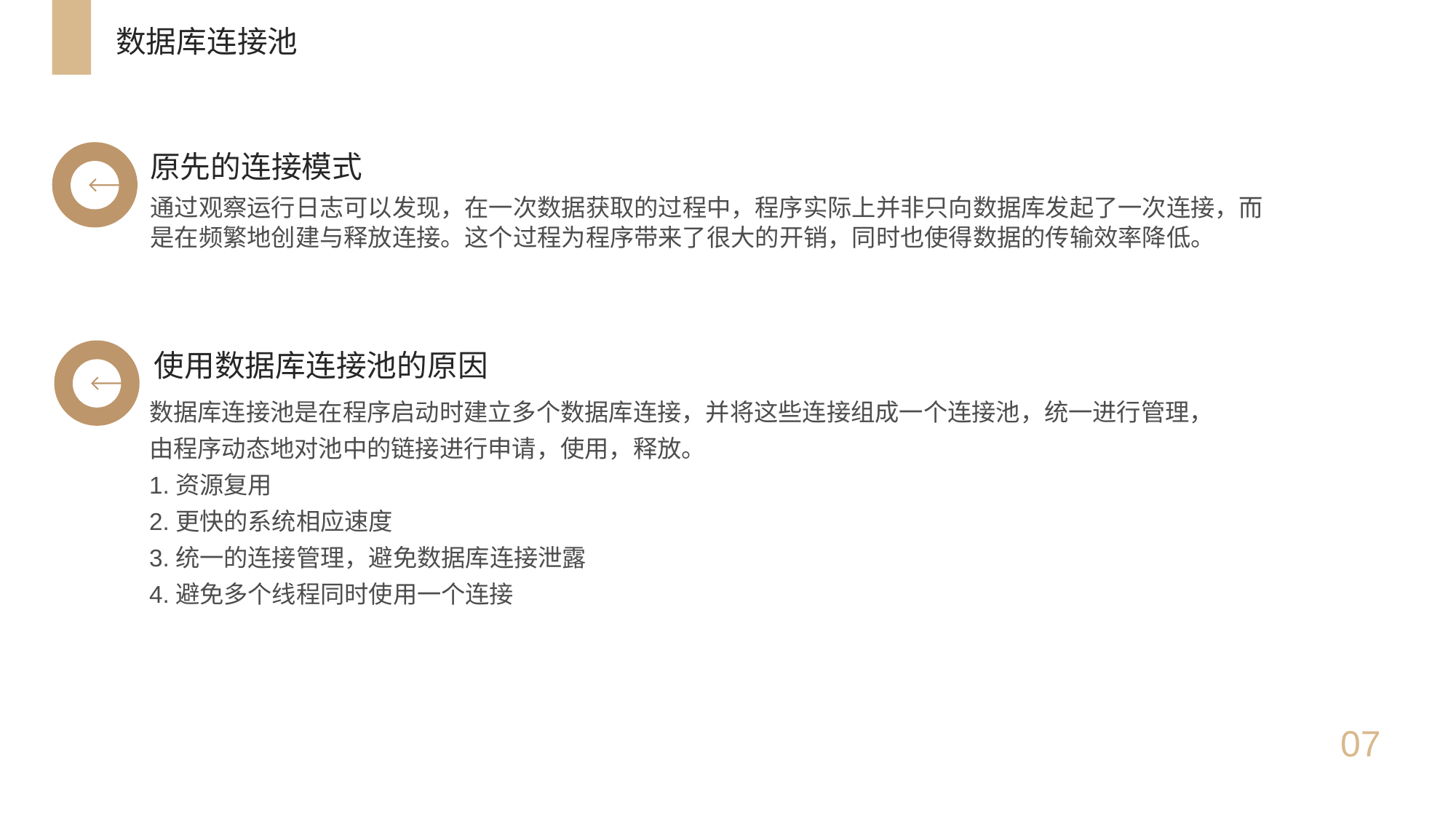

数据库连接池

原先的连接模式

通过观察运行日志可以发现，在一次数据获取的过程中，程序实际上并非只向数据库发起了一次连接，而是在频繁地创建与释放连接。这个过程为程序带来了很大的开销，同时也使得数据的传输效率降低。

使用数据库连接池的原因
数据库连接池是在程序启动时建立多个数据库连接，并将这些连接组成一个连接池，统一进行管理，由程序动态地对池中的链接进行申请，使用，释放。
1.资源复用
2.更快的系统相应速度
3.统一的连接管理，避免数据库连接泄露
4.避免多个线程同时使用一个连接

07